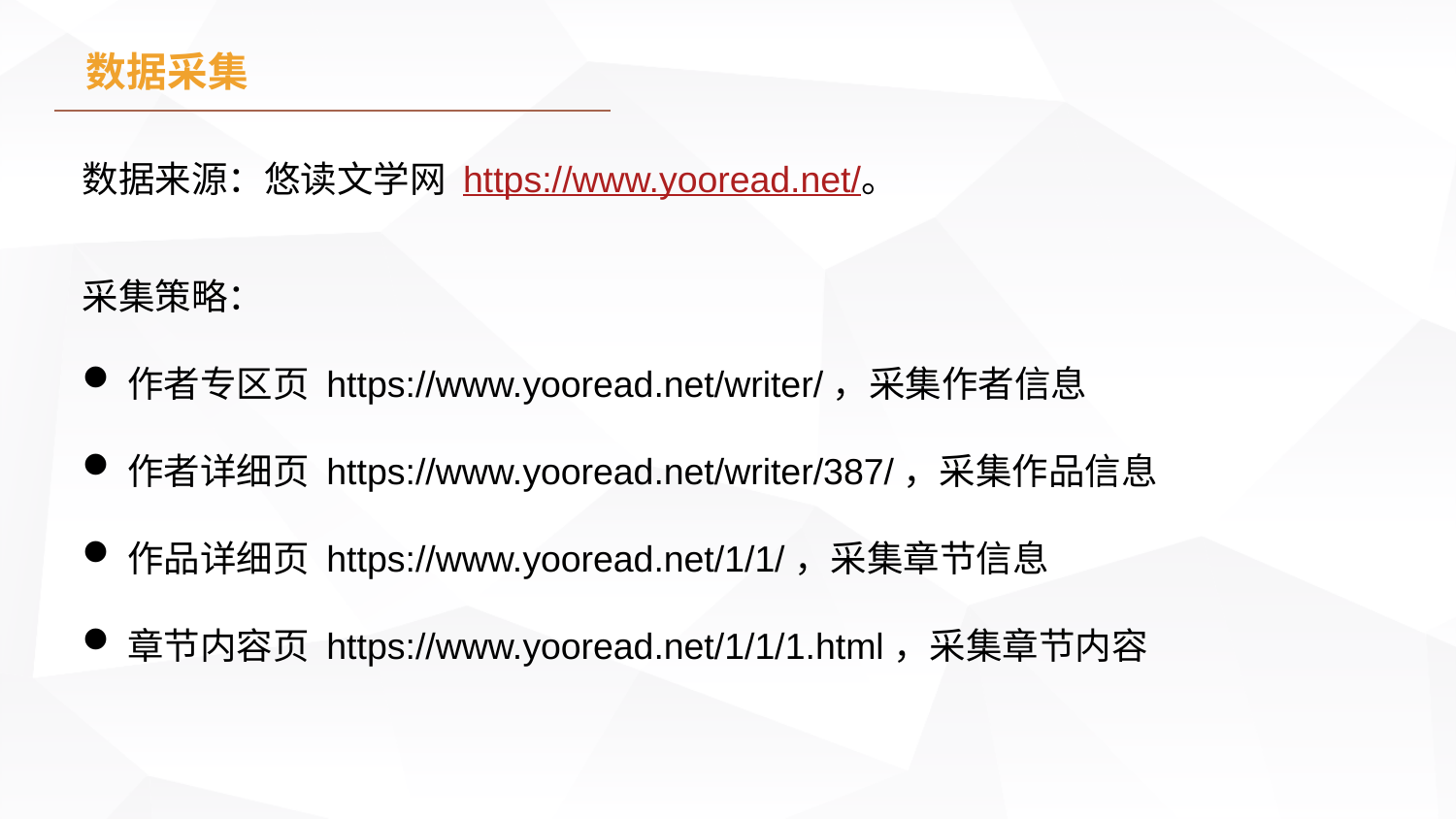

数据采集
数据来源：悠读文学网 https://www.yooread.net/。
采集策略：

作者专区页 https://www.yooread.net/writer/，采集作者信息

作者详细页 https://www.yooread.net/writer/387/，采集作品信息

作品详细页 https://www.yooread.net/1/1/，采集章节信息

章节内容页 https://www.yooread.net/1/1/1.html，采集章节内容